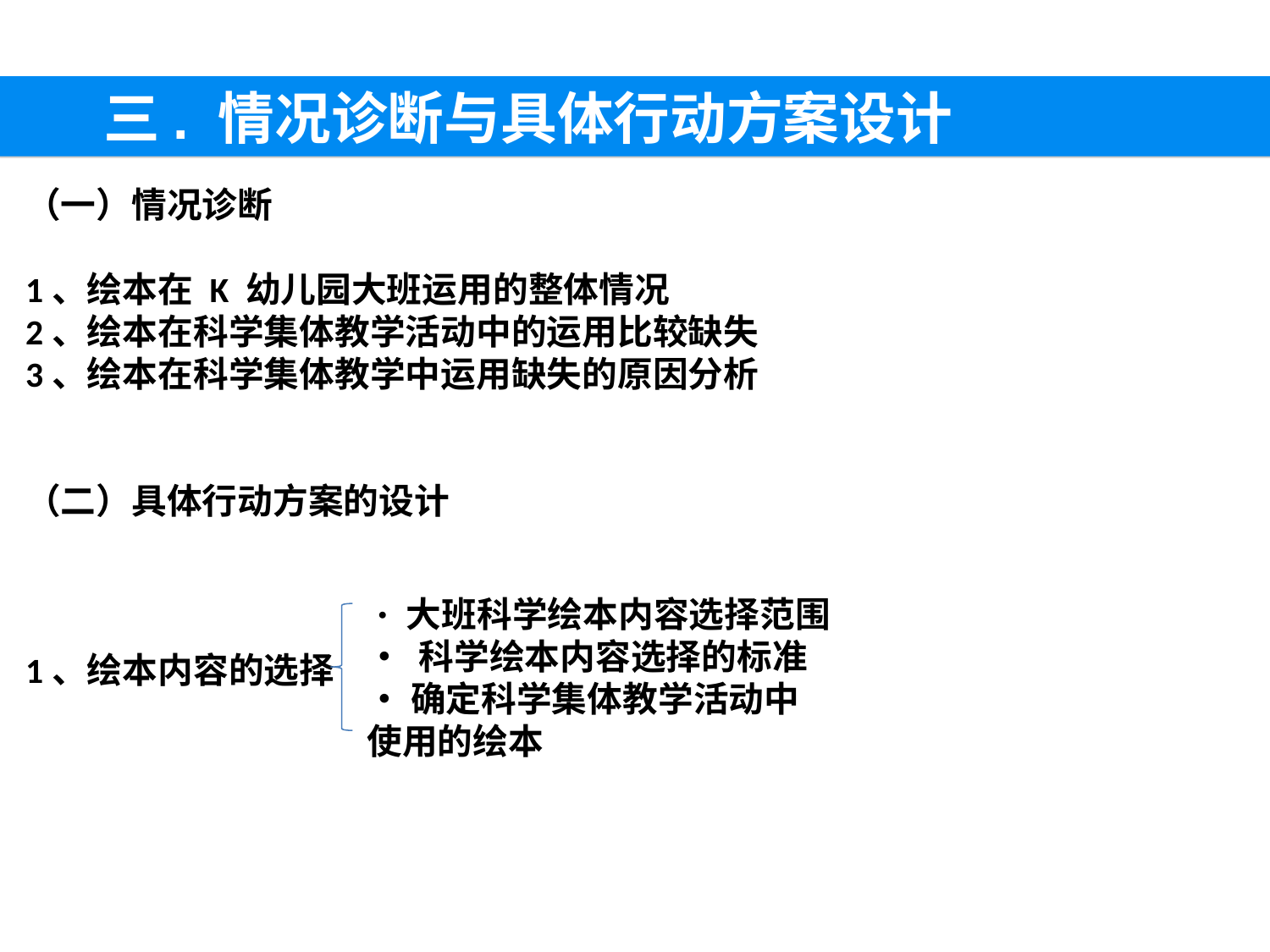

三. 情况诊断与具体行动方案设计
（一）情况诊断

1、绘本在 K 幼儿园大班运用的整体情况
2、绘本在科学集体教学活动中的运用比较缺失
3、绘本在科学集体教学中运用缺失的原因分析

（二）具体行动方案的设计

1、绘本内容的选择

•大班科学绘本内容选择范围
• 科学绘本内容选择的标准
•确定科学集体教学活动中使用的绘本